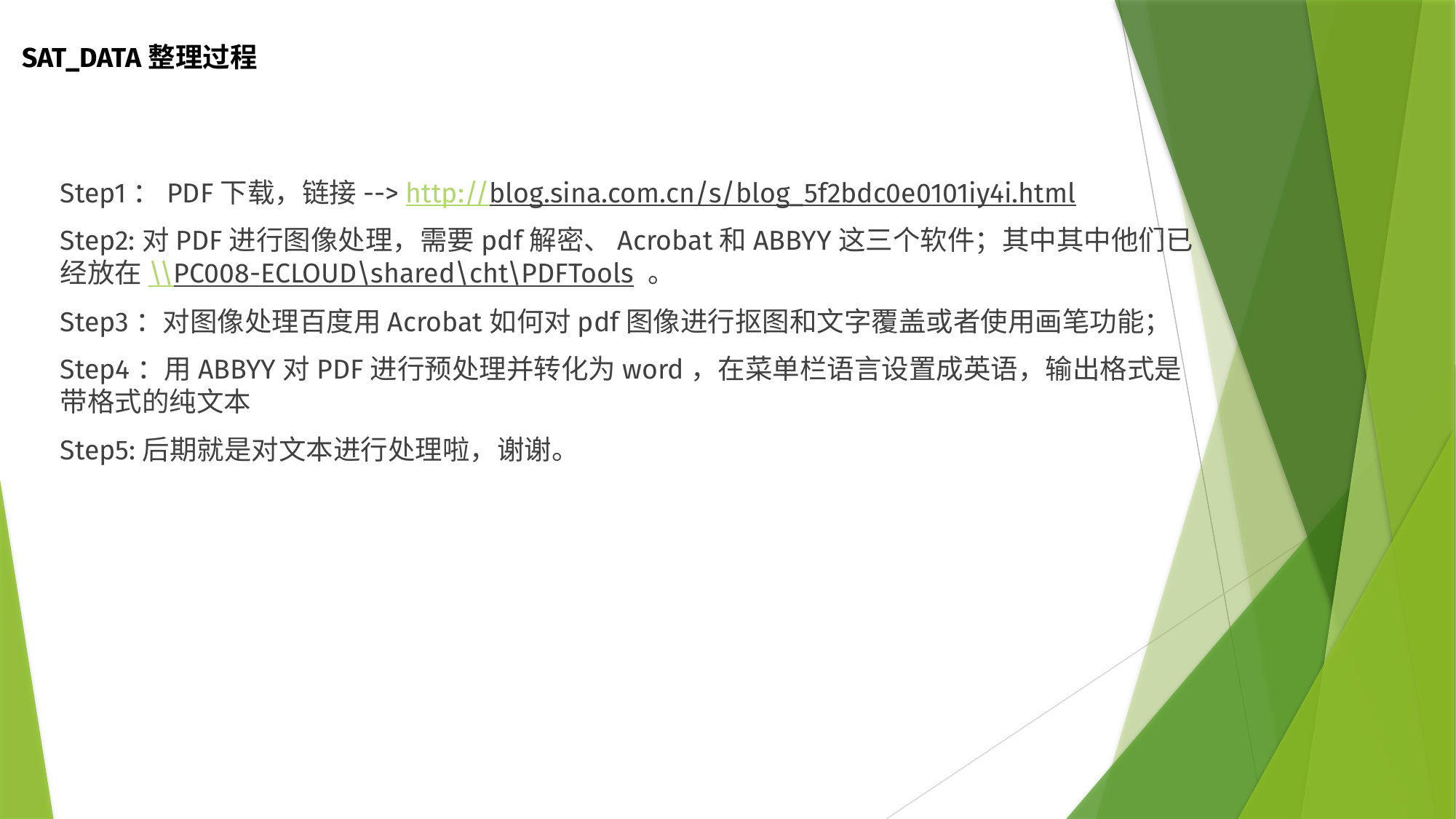

SAT_DATA整理过程
Step1：PDF下载，链接--> http://blog.sina.com.cn/s/blog_5f2bdc0e0101iy4i.html
Step2:对PDF进行图像处理，需要pdf解密、Acrobat和ABBYY这三个软件；其中其中他们已经放在\\PC008-ECLOUD\shared\cht\PDFTools 。
Step3：对图像处理百度用Acrobat如何对pdf图像进行抠图和文字覆盖或者使用画笔功能；
Step4：用ABBYY对PDF进行预处理并转化为word，在菜单栏语言设置成英语，输出格式是带格式的纯文本
Step5:后期就是对文本进行处理啦，谢谢。